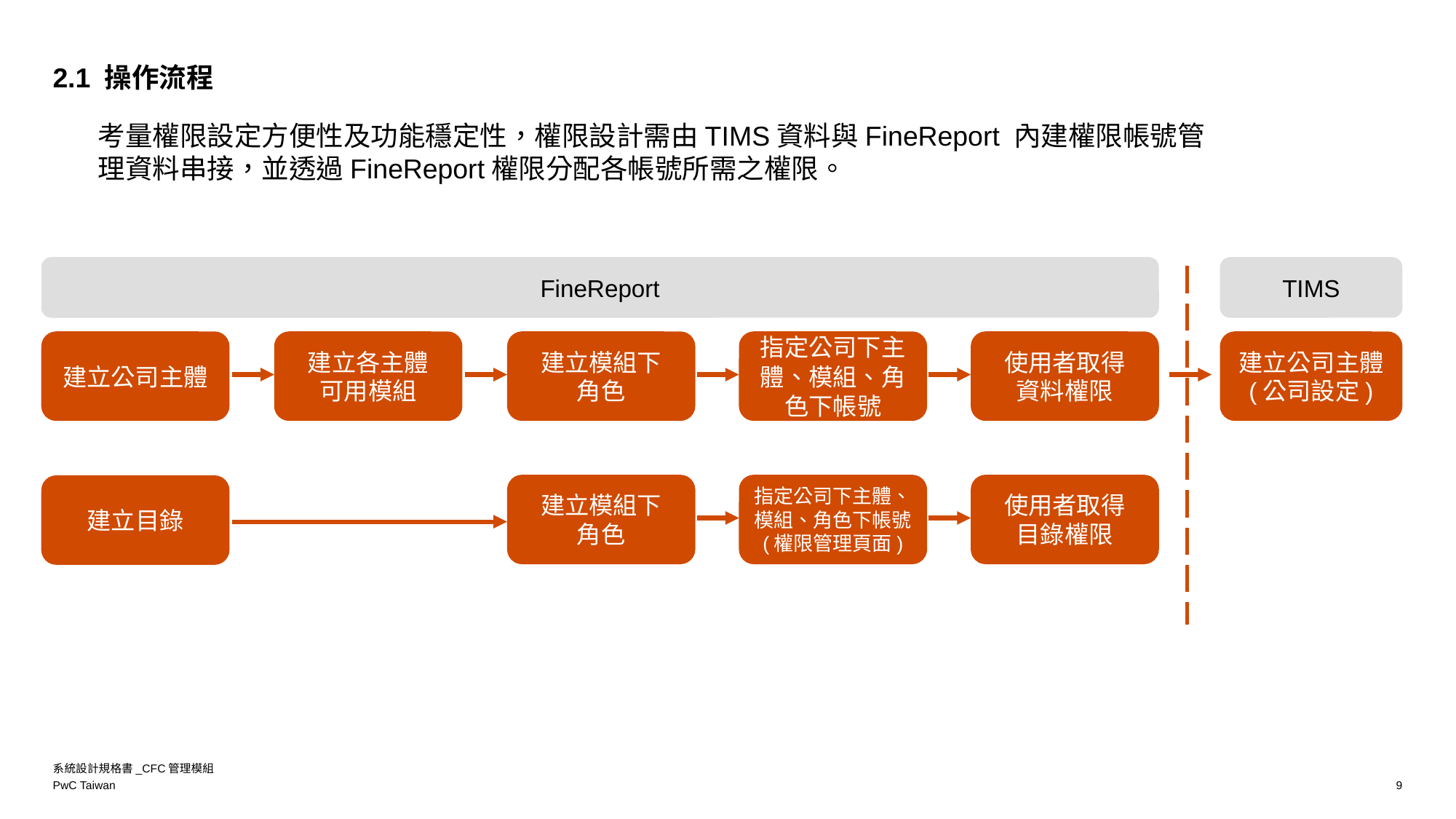

2.1 操作流程
考量權限設定方便性及功能穩定性，權限設計需由TIMS資料與FineReport 內建權限帳號管理資料串接，並透過FineReport權限分配各帳號所需之權限。
FineReport
TIMS
建立公司主體
建立各主體
可用模組
建立模組下
角色
指定公司下主體、模組、角色下帳號
使用者取得
資料權限
建立公司主體
(公司設定)
建立模組下
角色
指定公司下主體、模組、角色下帳號(權限管理頁面)
使用者取得
目錄權限
建立目錄
系統設計規格書_CFC管理模組
9